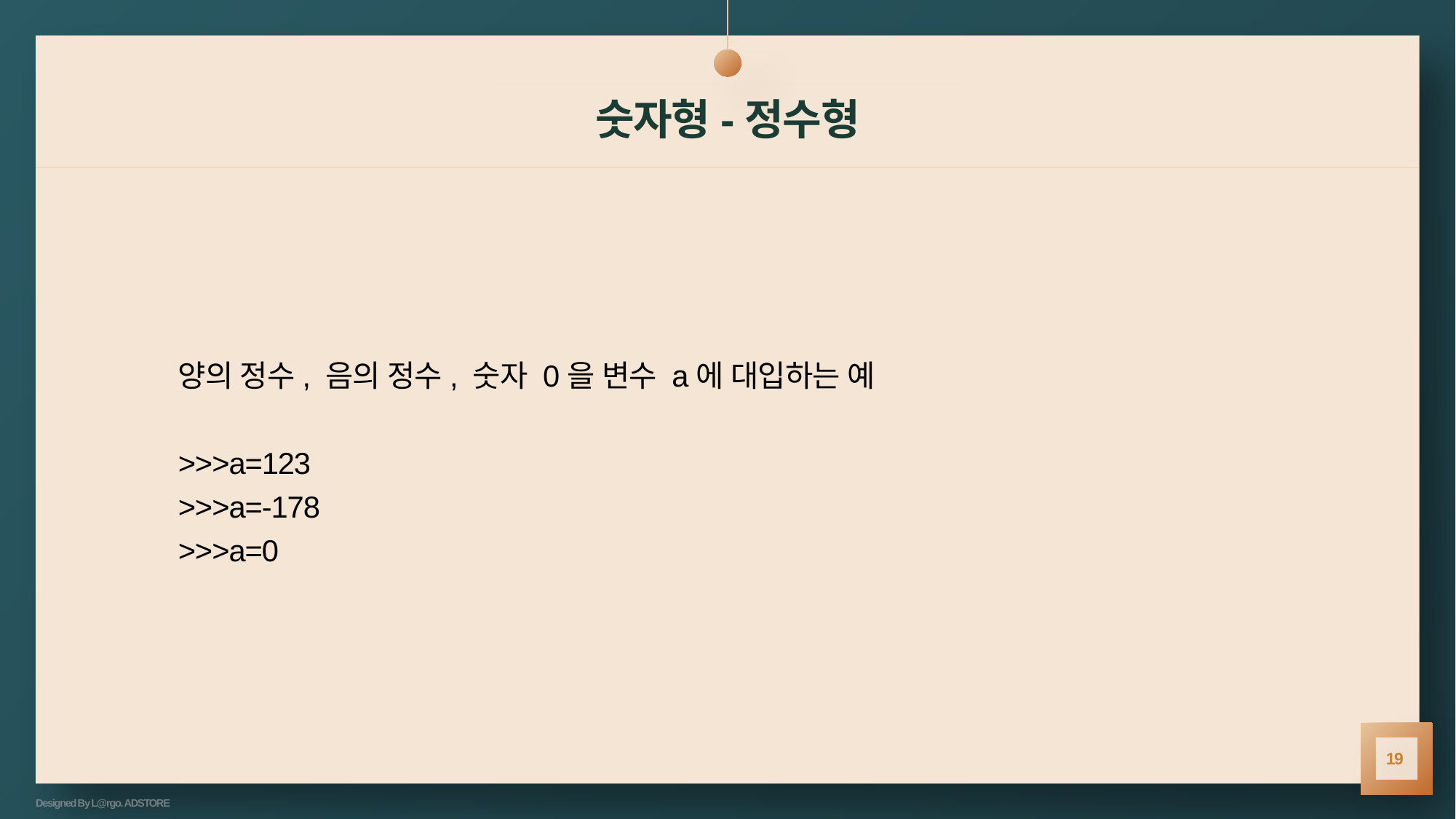

# 숫자형-정수형

양의 정수, 음의 정수, 숫자 0을 변수 a에 대입하는 예

>>>a=123
>>>a=-178
>>>a=0

19
Designed By L@rgo. ADSTORE